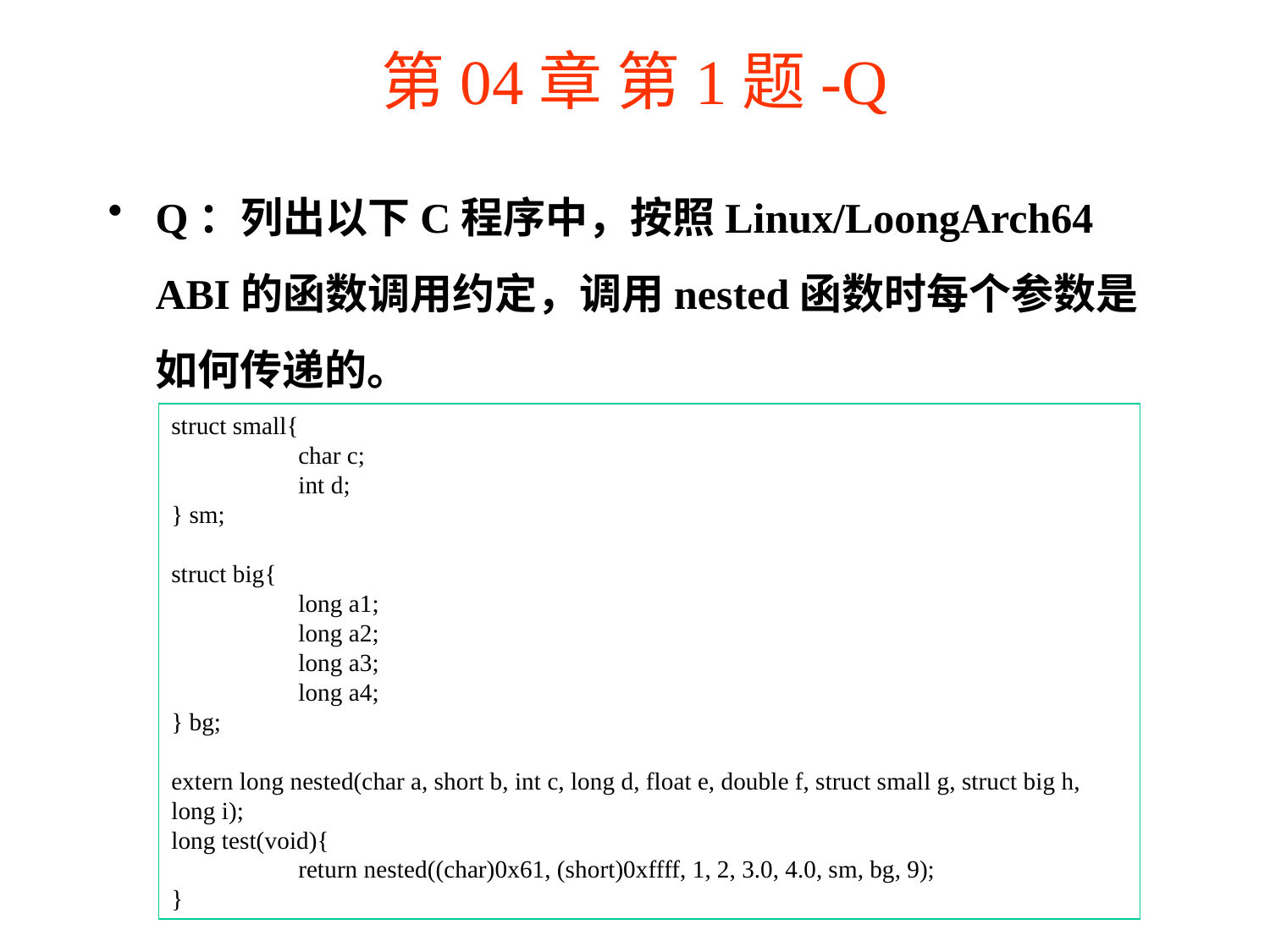

# 第04章 第1题-Q
Q：列出以下C程序中，按照Linux/LoongArch64 ABI的函数调用约定，调用nested函数时每个参数是如何传递的。

struct small{
	char c;
	int d;
} sm;

struct big{
	long a1;
	long a2;
	long a3;
	long a4;
} bg;

extern long nested(char a, short b, int c, long d, float e, double f, struct small g, struct big h, long i);
long test(void){
	return nested((char)0x61, (short)0xffff, 1, 2, 3.0, 4.0, sm, bg, 9);
}